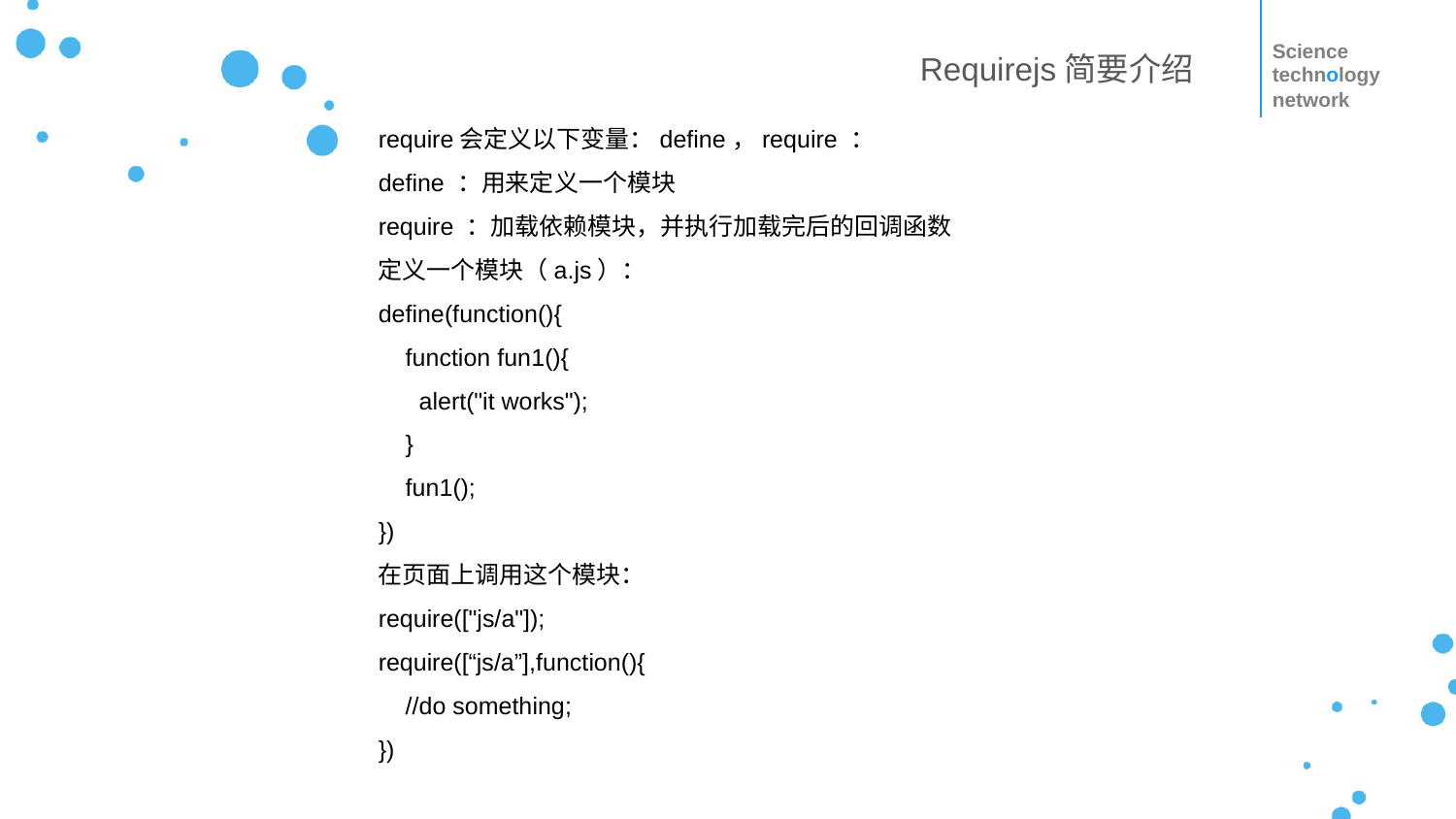

Science
technology
network
Requirejs简要介绍
require会定义以下变量：define，require ：
define ：用来定义一个模块
require ：加载依赖模块，并执行加载完后的回调函数
定义一个模块（a.js）：
define(function(){
    function fun1(){
      alert("it works");
    }
    fun1();
})
在页面上调用这个模块：
require(["js/a"]);
require([“js/a”],function(){
    //do something;
})